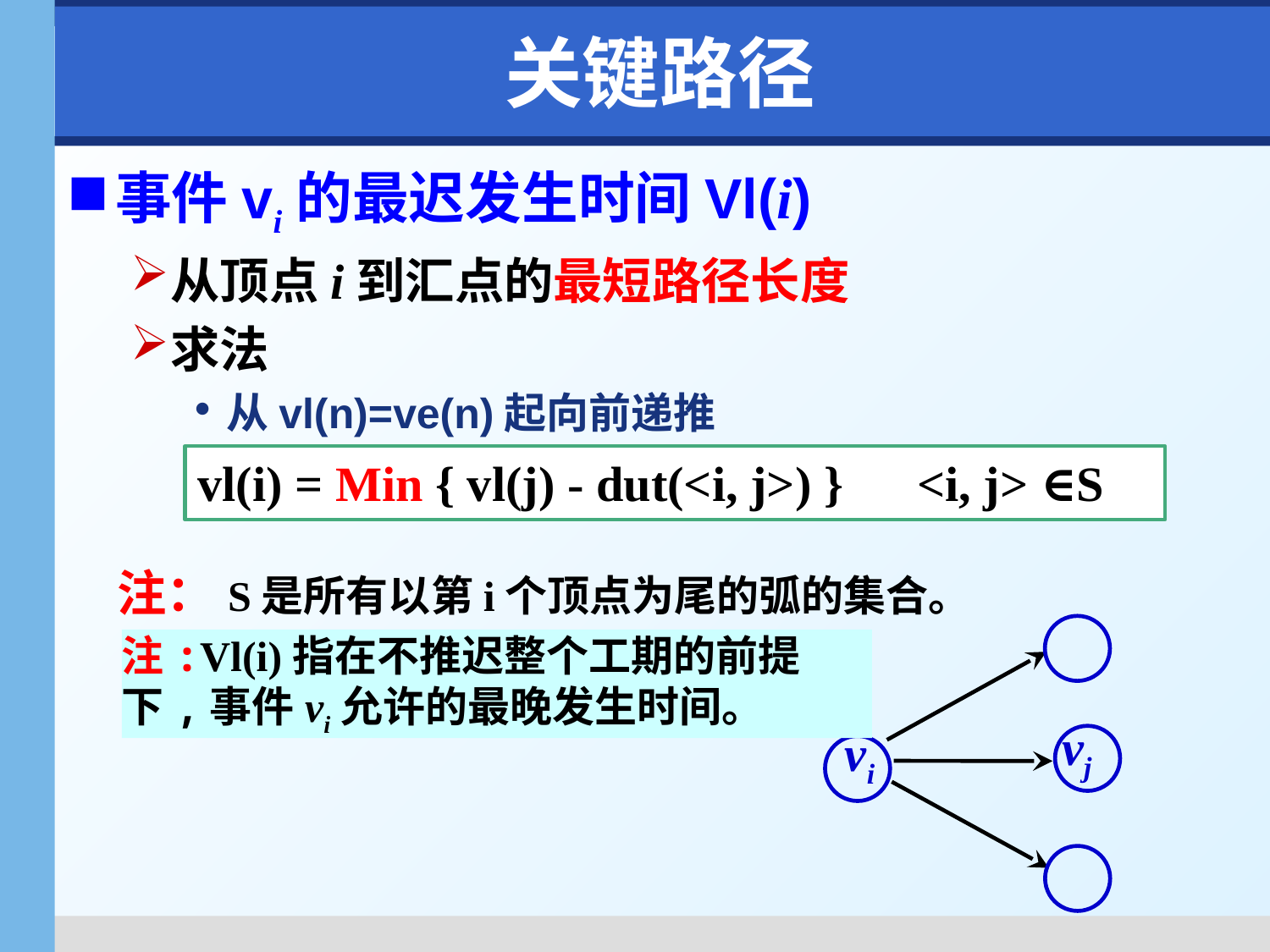

# 关键路径
事件vi的最迟发生时间Vl(i)
从顶点i到汇点的最短路径长度
求法
从vl(n)=ve(n)起向前递推

vl(i) = Min { vl(j) - dut(<i, j>) }      <i, j> ∈S
注：S是所有以第i个顶点为尾的弧的集合。

vj
vi

注:Vl(i)指在不推迟整个工期的前提下,事件vi允许的最晚发生时间。